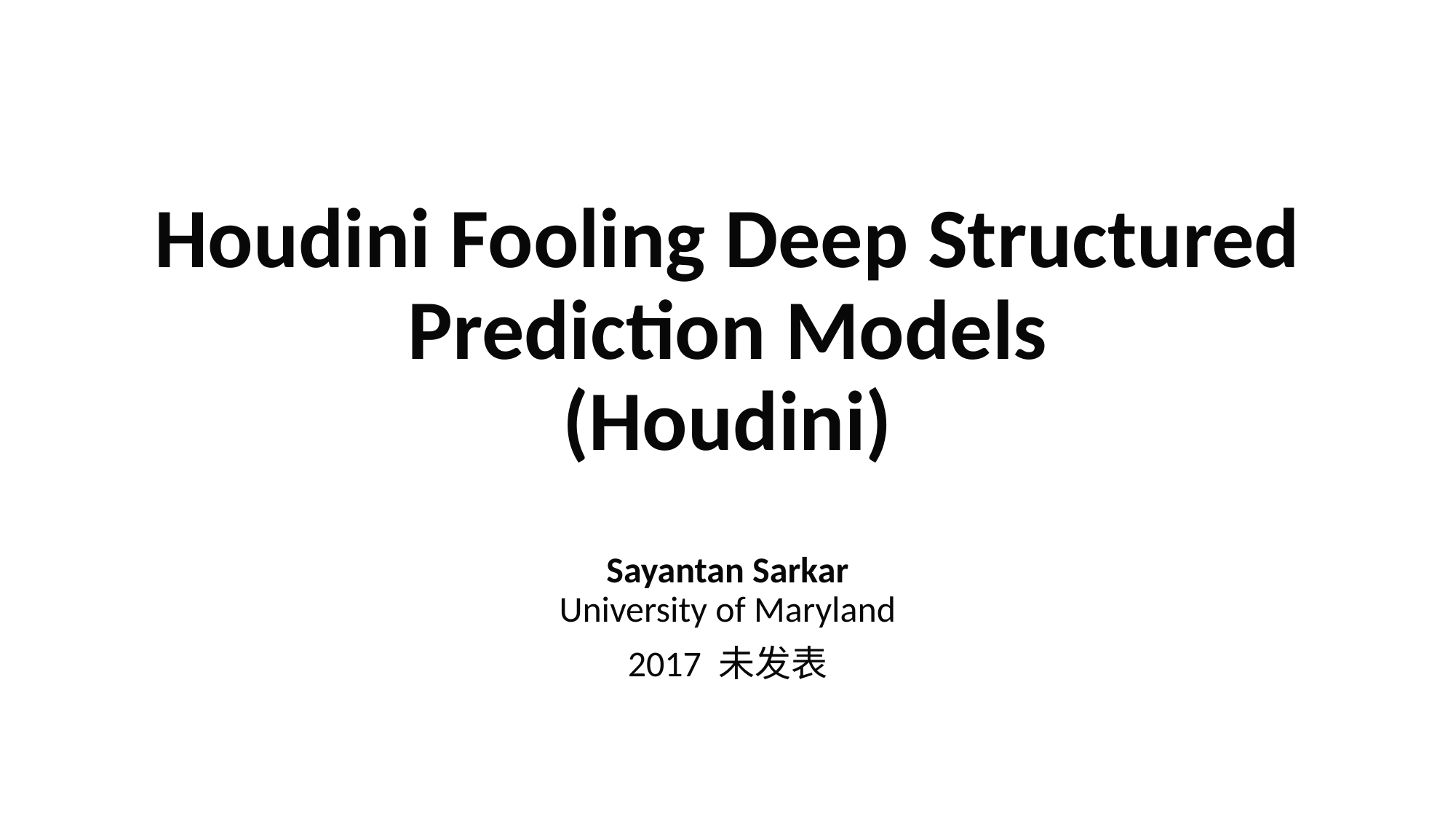

# Houdini Fooling Deep Structured Prediction Models (Houdini)
Sayantan Sarkar
University of Maryland
2017 未发表